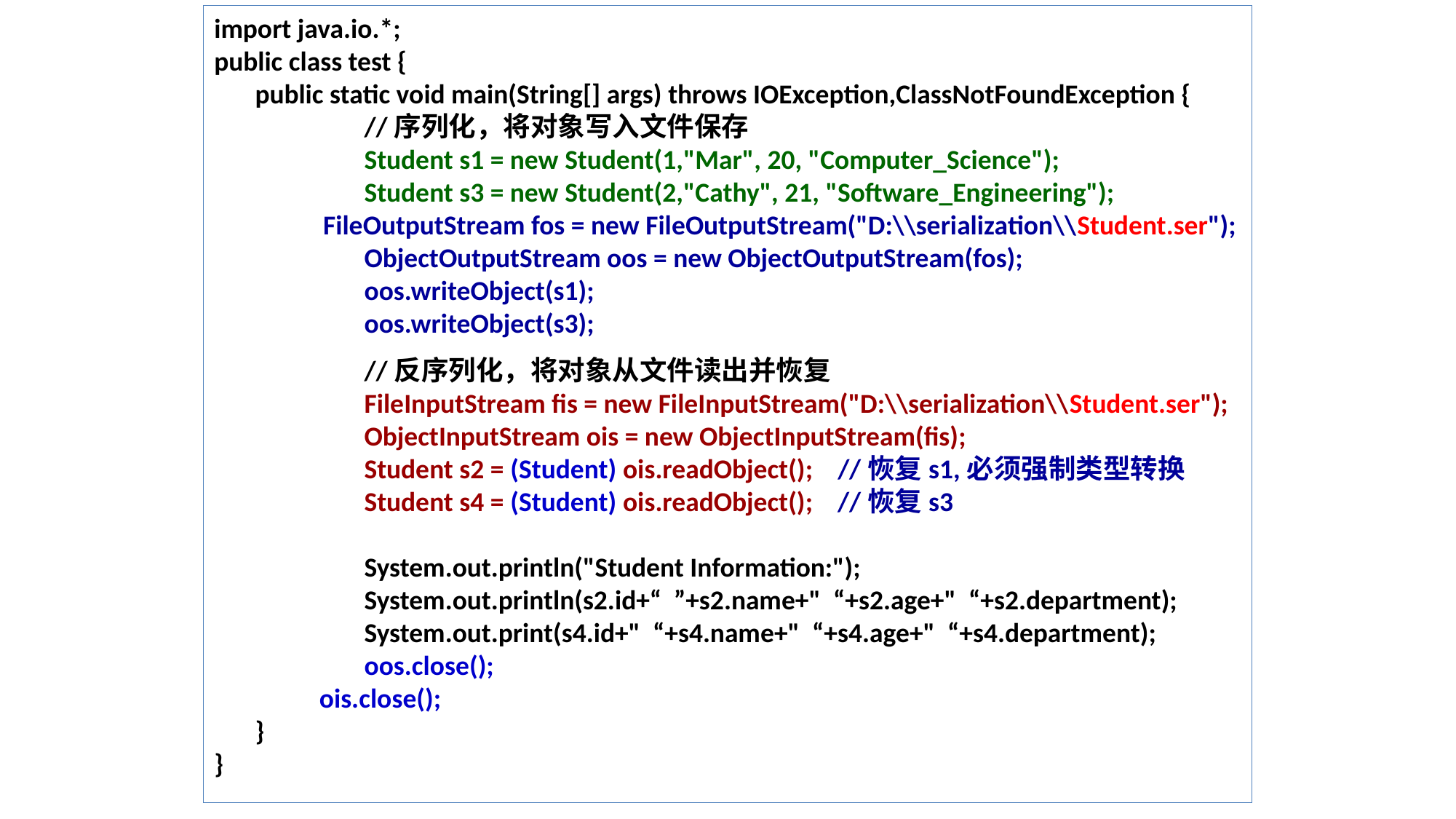

import java.io.*;
public class test {
	public static void main(String[] args) throws IOException,ClassNotFoundException {
		//序列化，将对象写入文件保存
		Student s1 = new Student(1,"Mar", 20, "Computer_Science");
		Student s3 = new Student(2,"Cathy", 21, "Software_Engineering");
	           FileOutputStream fos = new FileOutputStream("D:\\serialization\\Student.ser");
		ObjectOutputStream oos = new ObjectOutputStream(fos);
		oos.writeObject(s1);
		oos.writeObject(s3);

		//反序列化，将对象从文件读出并恢复
	FileInputStream fis = new FileInputStream("D:\\serialization\\Student.ser");
		ObjectInputStream ois = new ObjectInputStream(fis);
		Student s2 = (Student) ois.readObject();    //恢复s1,必须强制类型转换
		Student s4 = (Student) ois.readObject();    //恢复s3

		System.out.println("Student Information:");
		System.out.println(s2.id+“  ”+s2.name+"  “+s2.age+"  “+s2.department);
		System.out.print(s4.id+"  “+s4.name+"  “+s4.age+"  “+s4.department);
		oos.close();
                 ois.close();
	}
}
103